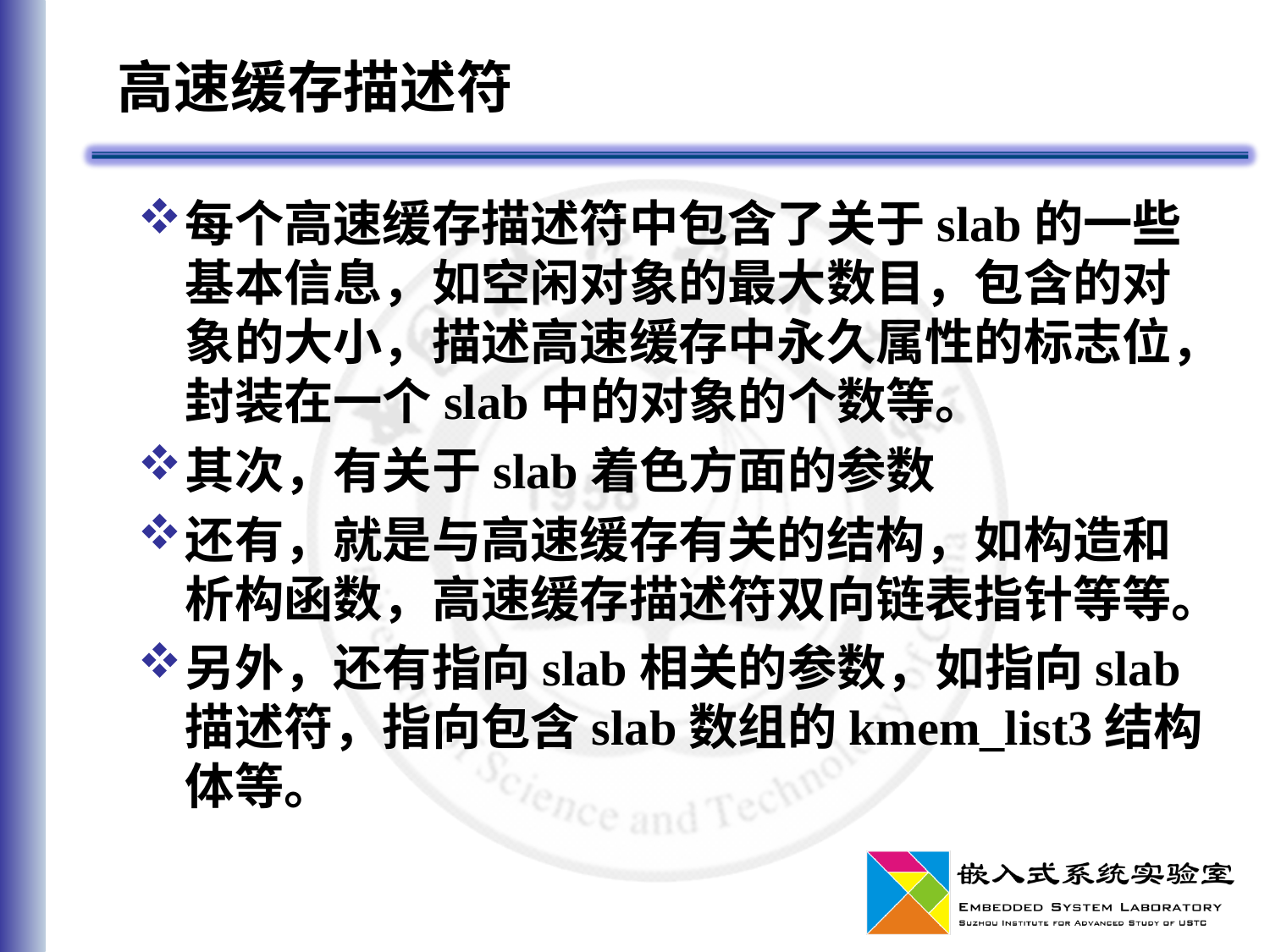

# 高速缓存描述符
每个高速缓存描述符中包含了关于slab的一些基本信息，如空闲对象的最大数目，包含的对象的大小，描述高速缓存中永久属性的标志位，封装在一个slab中的对象的个数等。
其次，有关于slab着色方面的参数
还有，就是与高速缓存有关的结构，如构造和析构函数，高速缓存描述符双向链表指针等等。
另外，还有指向slab相关的参数，如指向slab描述符，指向包含slab数组的kmem_list3结构体等。